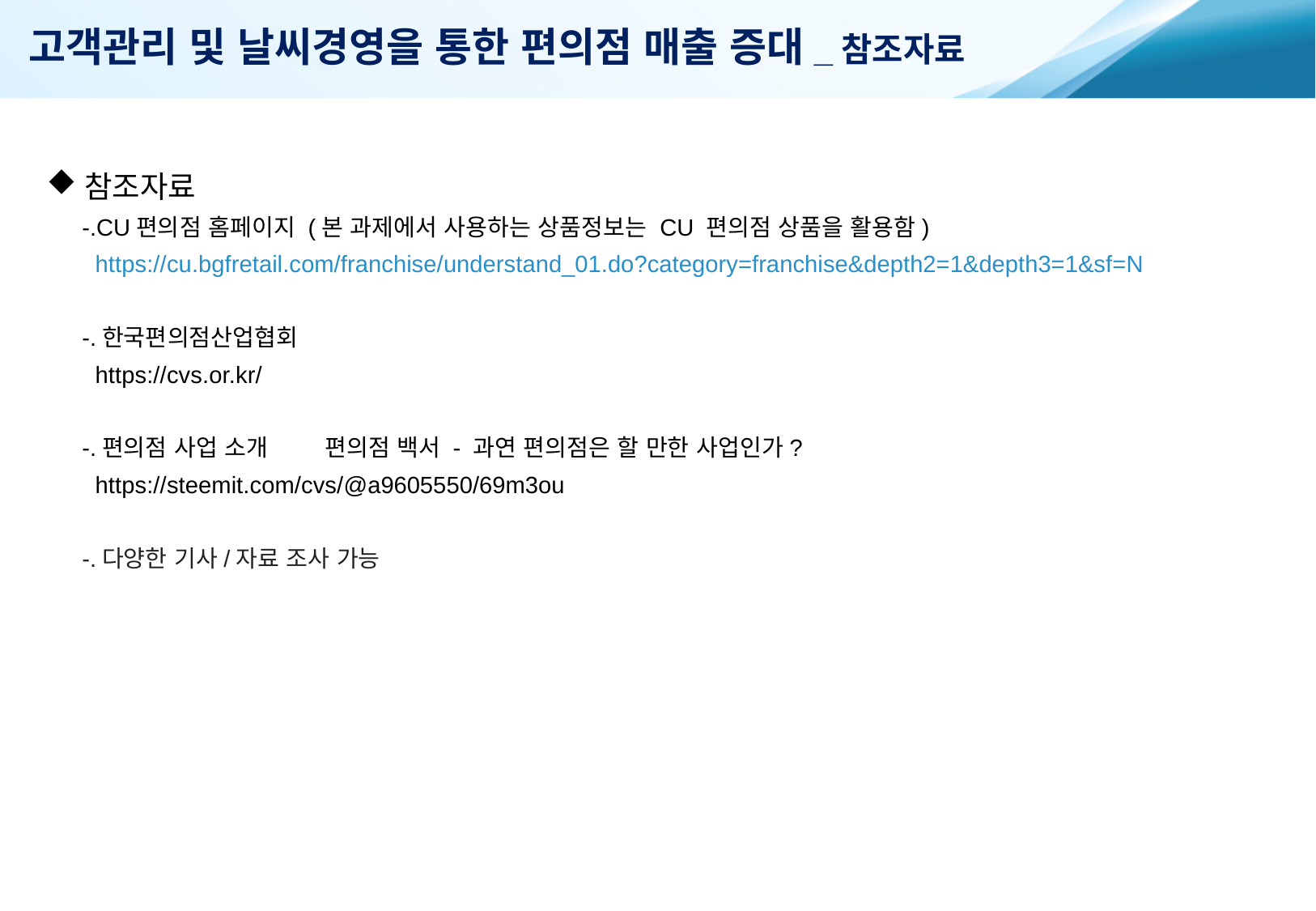

고객관리 및 날씨경영을 통한 편의점 매출 증대_참조자료
참조자료
-.CU편의점 홈페이지 (본 과제에서 사용하는 상품정보는 CU 편의점 상품을 활용함)
  https://cu.bgfretail.com/franchise/understand_01.do?category=franchise&depth2=1&depth3=1&sf=N

-.한국편의점산업협회
  https://cvs.or.kr/

-.편의점 사업 소개	편의점 백서 - 과연 편의점은 할 만한 사업인가?
  https://steemit.com/cvs/@a9605550/69m3ou

-.다양한 기사/자료 조사 가능